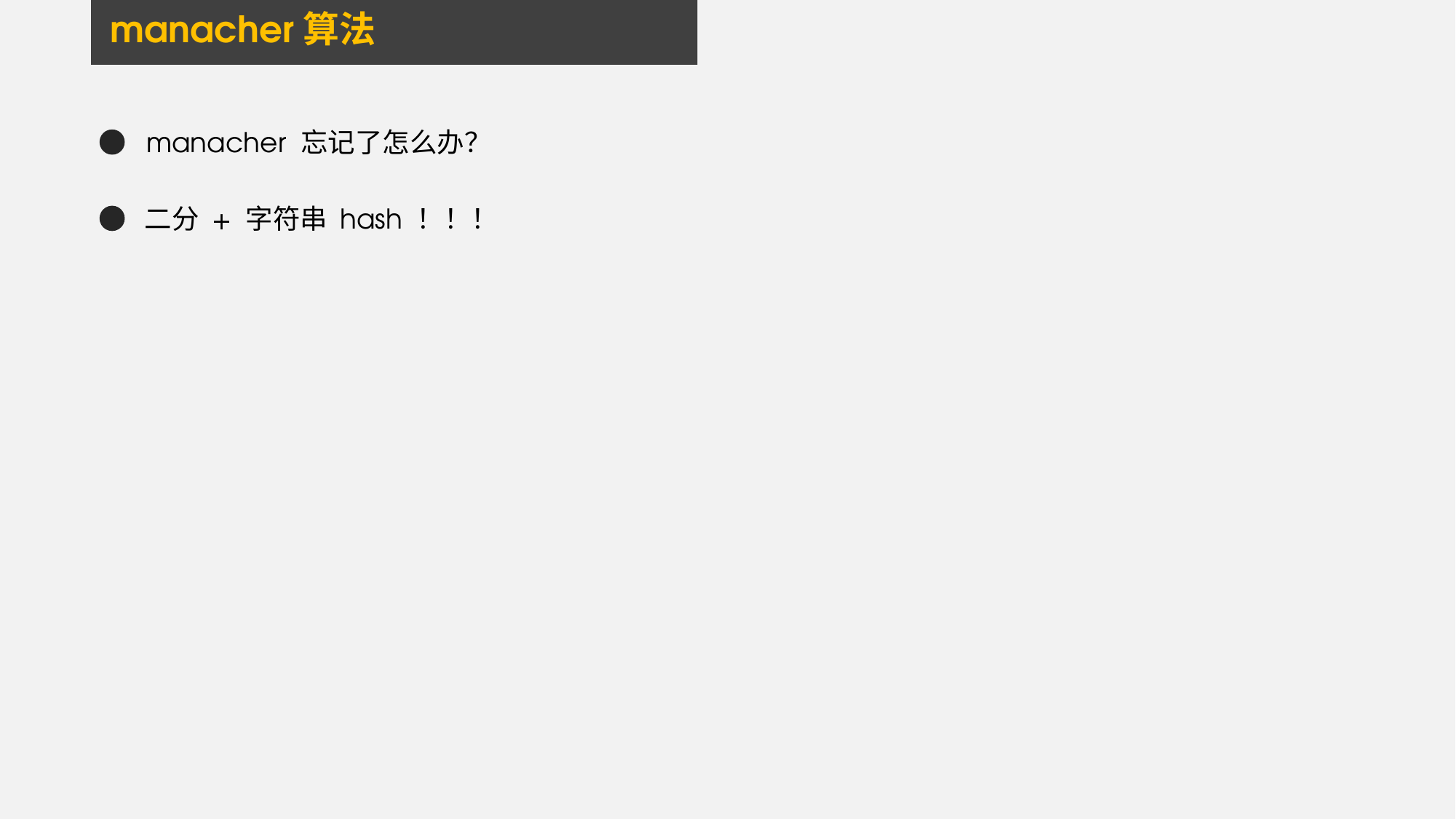

manacher算法
manacher 忘记了怎么办？

二分 + 字符串 hash ！！！